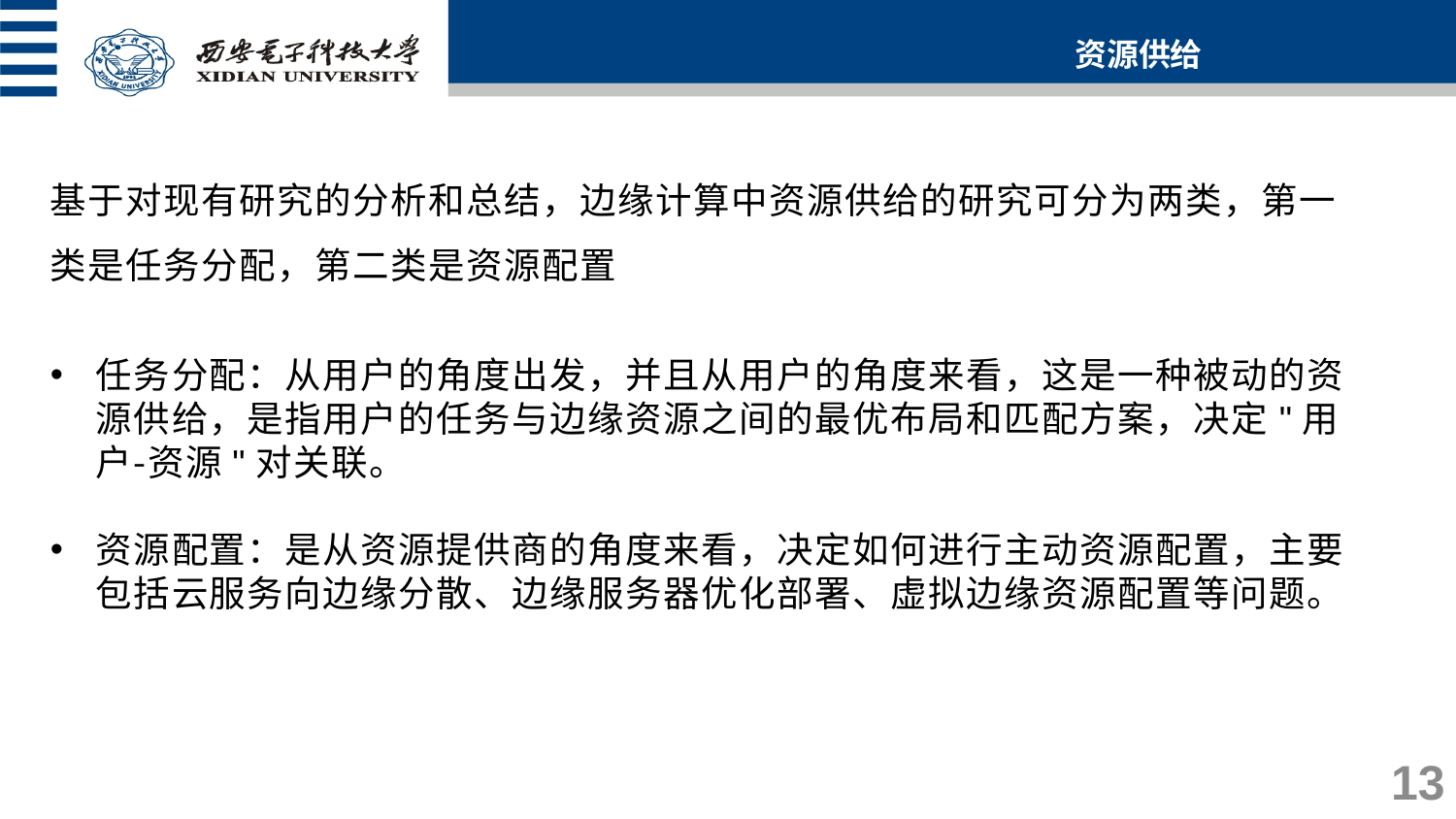

# 资源供给
基于对现有研究的分析和总结，边缘计算中资源供给的研究可分为两类，第一类是任务分配，第二类是资源配置

任务分配：从用户的角度出发，并且从用户的角度来看，这是一种被动的资源供给，是指用户的任务与边缘资源之间的最优布局和匹配方案，决定"用户‑资源"对关联。

资源配置：是从资源提供商的角度来看，决定如何进行主动资源配置，主要包括云服务向边缘分散、边缘服务器优化部署、虚拟边缘资源配置等问题。

13